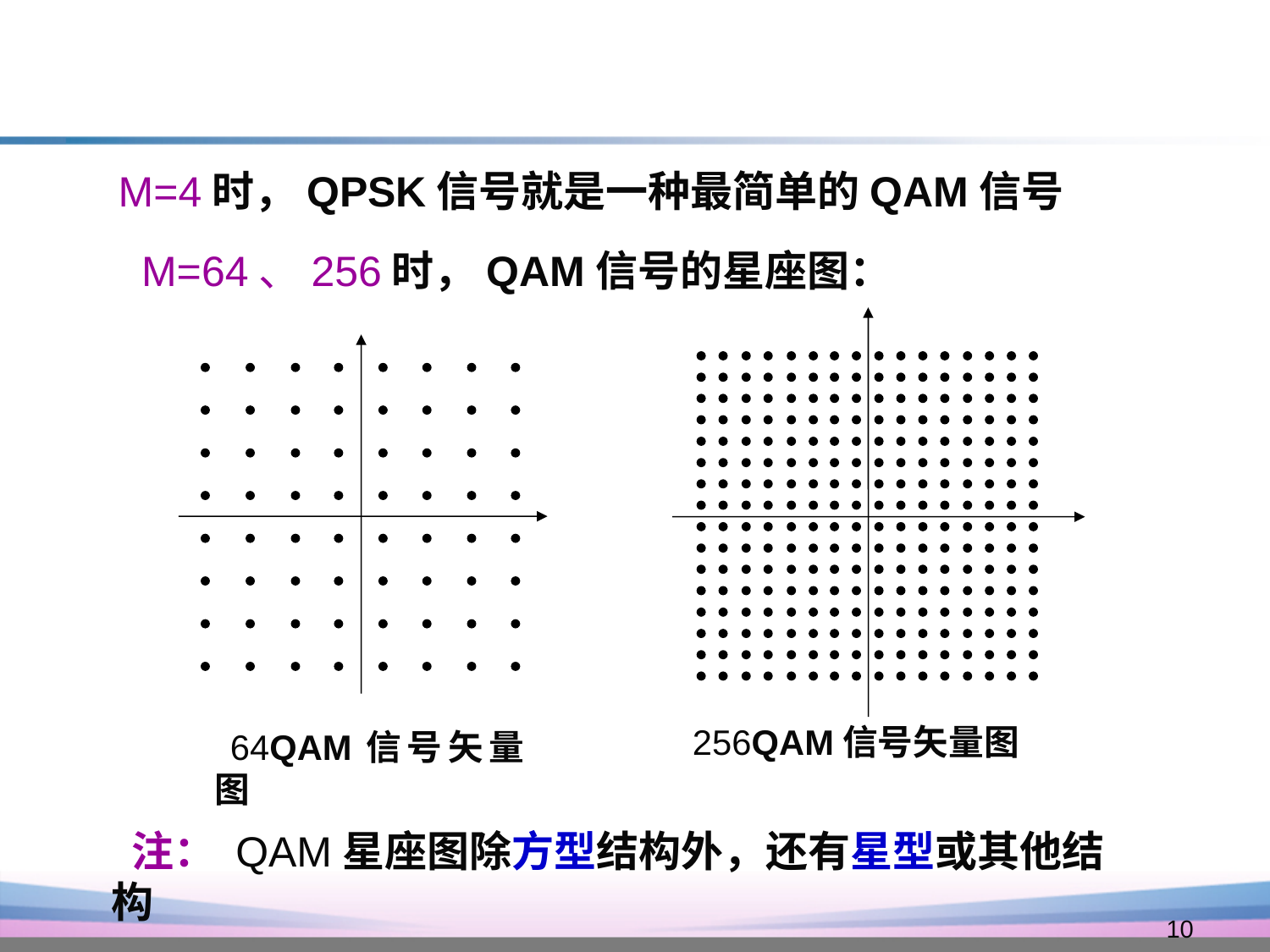

M=4时，QPSK信号就是一种最简单的QAM信号
M=64、256时，QAM信号的星座图：

256QAM信号矢量图

 64QAM信号矢量图

 注： QAM星座图除方型结构外，还有星型或其他结构
10